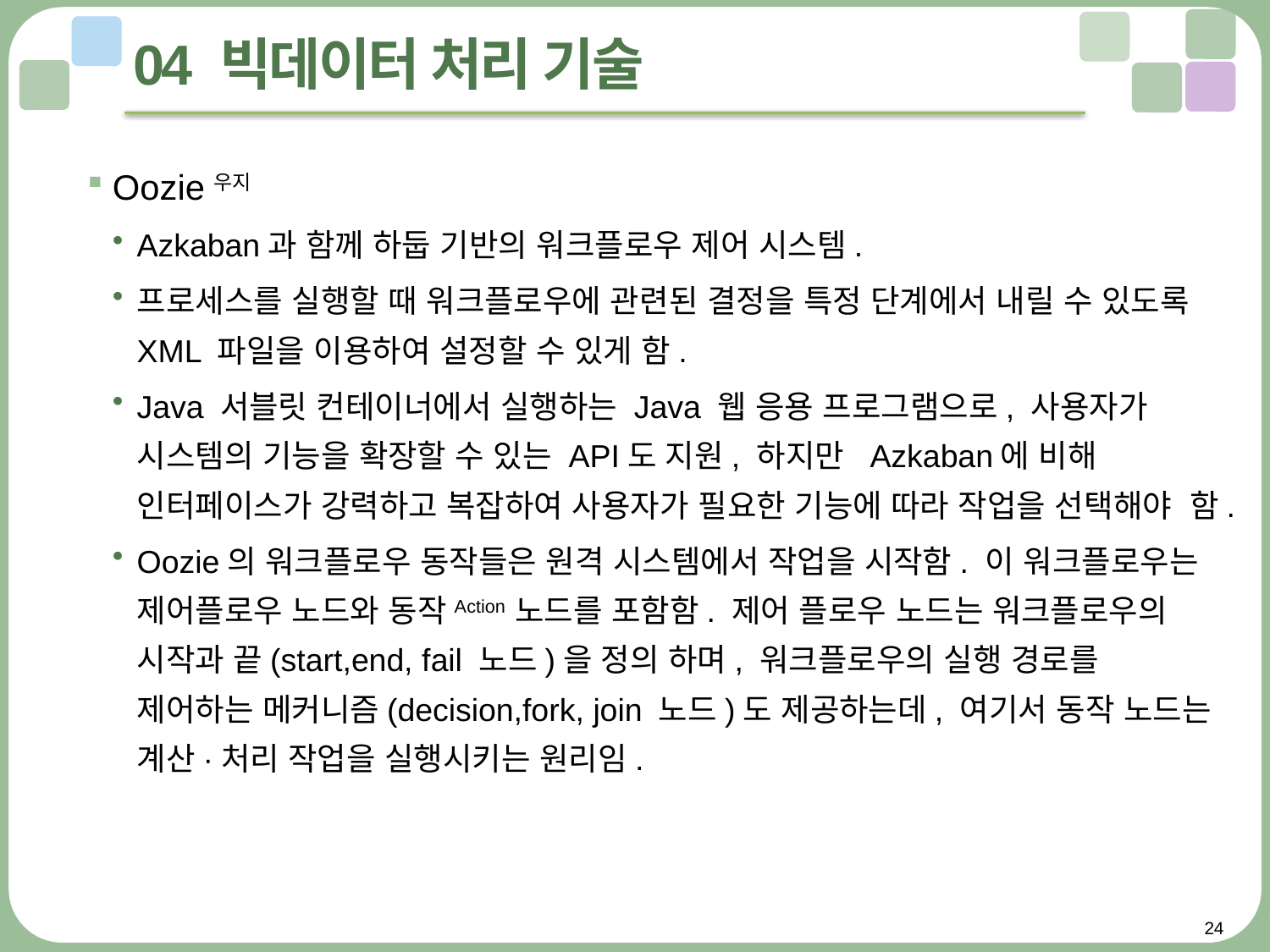

# 04 빅데이터 처리 기술
Oozie우지
Azkaban과 함께 하둡 기반의 워크플로우 제어 시스템.
프로세스를 실행할 때 워크플로우에 관련된 결정을 특정 단계에서 내릴 수 있도록 XML 파일을 이용하여 설정할 수 있게 함.
Java 서블릿 컨테이너에서 실행하는 Java 웹 응용 프로그램으로, 사용자가 시스템의 기능을 확장할 수 있는 API도 지원, 하지만  Azkaban에 비해 인터페이스가 강력하고 복잡하여 사용자가 필요한 기능에 따라 작업을 선택해야  함.
Oozie의 워크플로우 동작들은 원격 시스템에서 작업을 시작함. 이 워크플로우는 제어플로우 노드와 동작Action 노드를 포함함. 제어 플로우 노드는 워크플로우의 시작과 끝(start,end, fail 노드)을 정의 하며, 워크플로우의 실행 경로를 제어하는 메커니즘(decision,fork, join 노드)도 제공하는데, 여기서 동작 노드는 계산·처리 작업을 실행시키는 원리임.